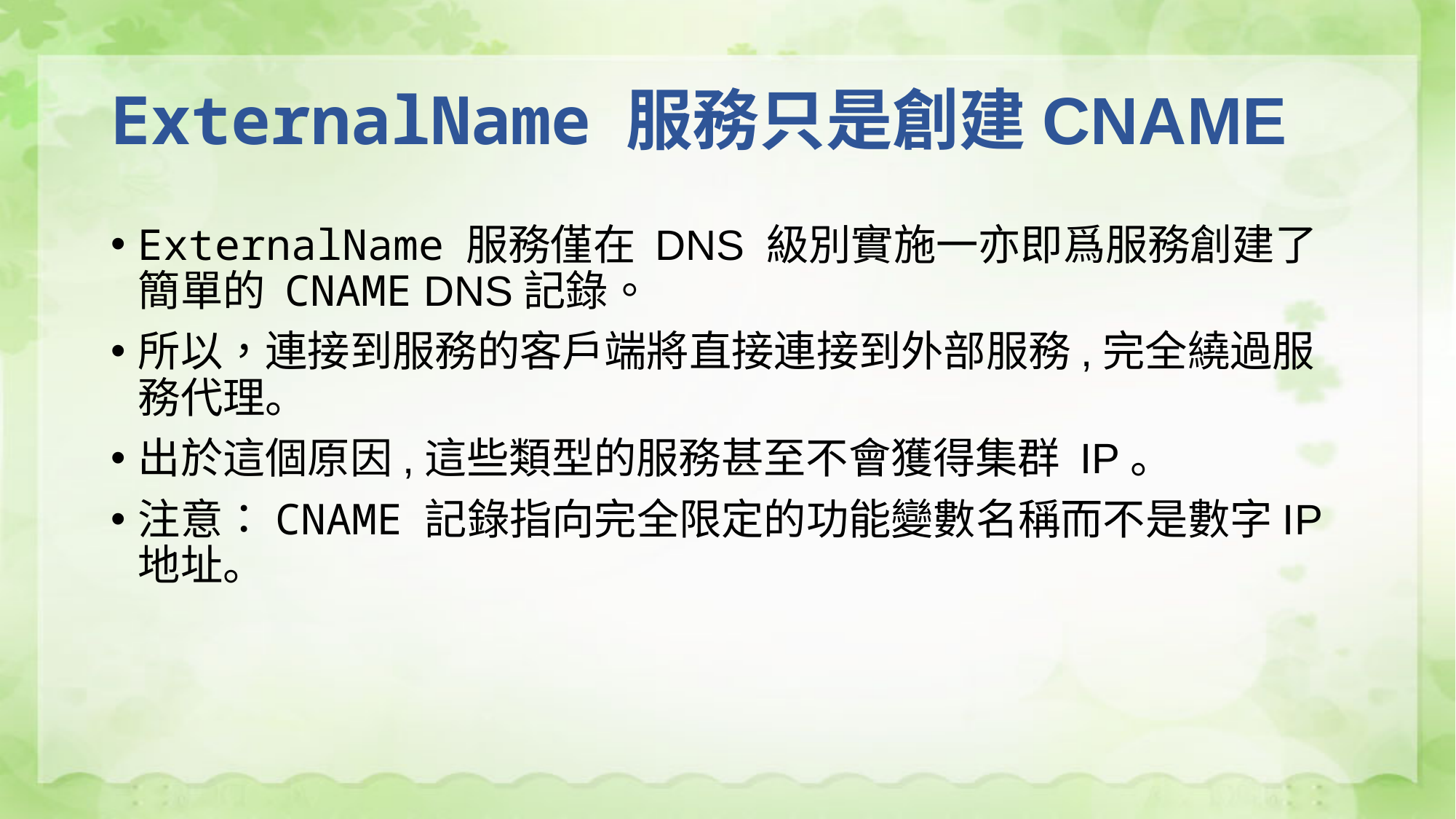

# ExternalName 服務只是創建CNAME
ExternalName 服務僅在 DNS 級別實施一亦即爲服務創建了簡單的 CNAME DNS記錄。
所以，連接到服務的客戶端將直接連接到外部服務,完全繞過服務代理。
出於這個原因,這些類型的服務甚至不會獲得集群 IP。
注意：CNAME 記錄指向完全限定的功能變數名稱而不是數字IP地址。